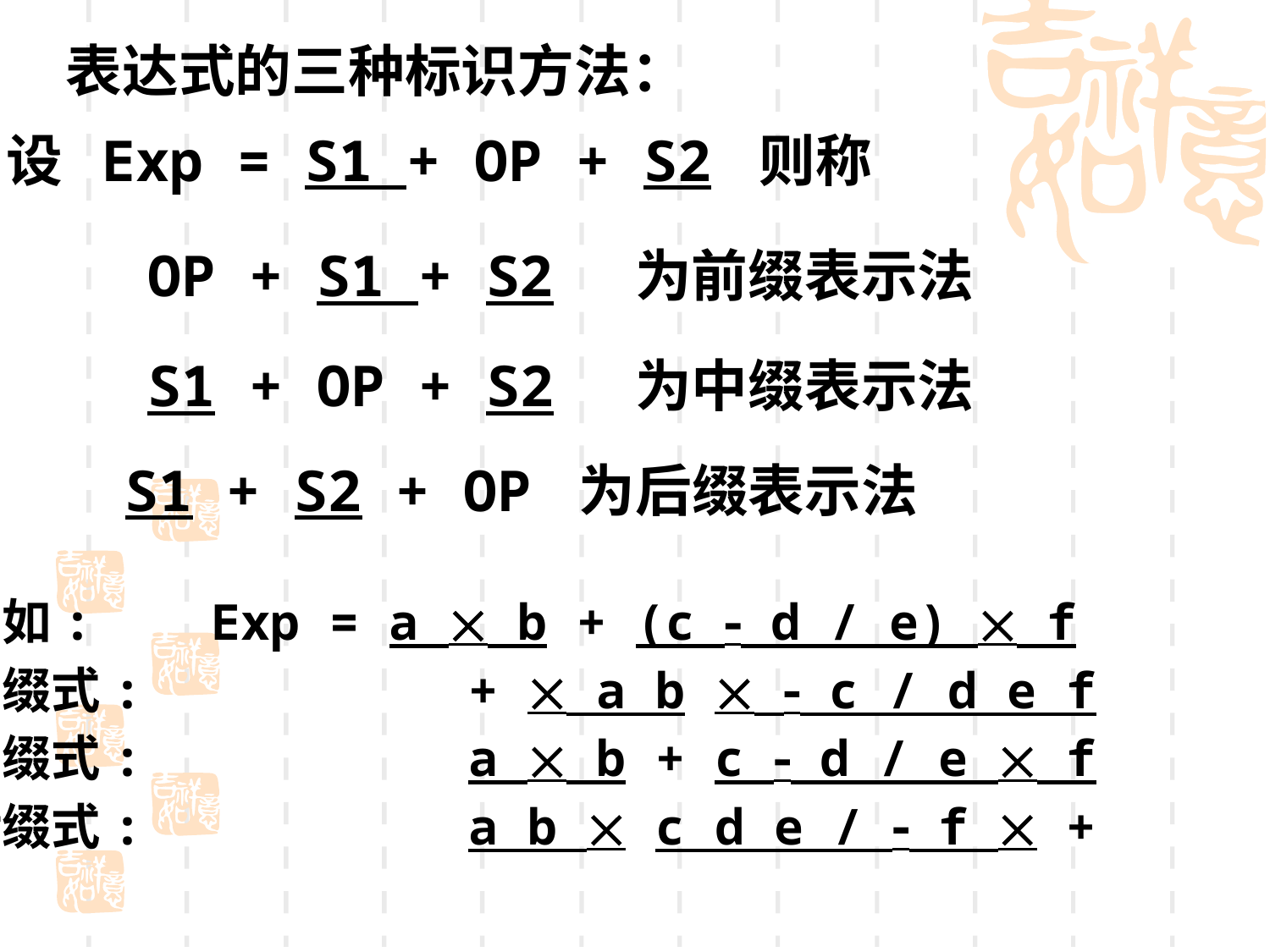

表达式的三种标识方法：
设  Exp = S1 + OP + S2 则称
OP + S1 + S2  为前缀表示法
S1 + OP + S2  为中缀表示法
 S1 + S2 + OP 为后缀表示法
例如:    Exp = a × b + (c − d / e) × f
前缀式:           + × a b × − c / d e f
中缀式:           a × b + c − d / e × f
后缀式:           a b × c d e / − f × +